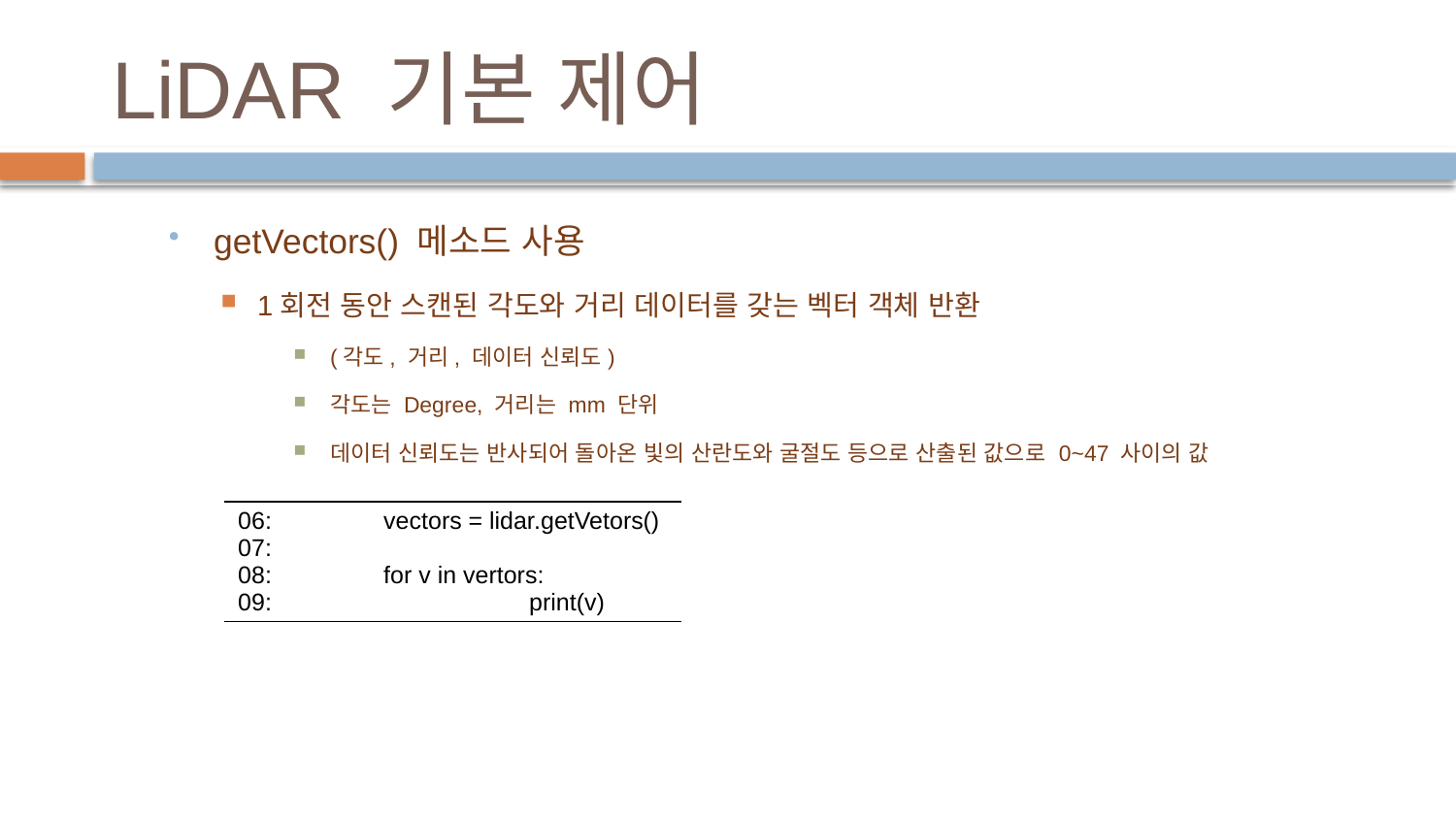

# LiDAR 기본 제어
getVectors() 메소드 사용
1회전 동안 스캔된 각도와 거리 데이터를 갖는 벡터 객체 반환
(각도, 거리, 데이터 신뢰도)
각도는 Degree, 거리는 mm 단위
데이터 신뢰도는 반사되어 돌아온 빛의 산란도와 굴절도 등으로 산출된 값으로 0~47 사이의 값
| 06: vectors = lidar.getVetors() 07: 08: for v in vertors: 09: print(v) |
| --- |